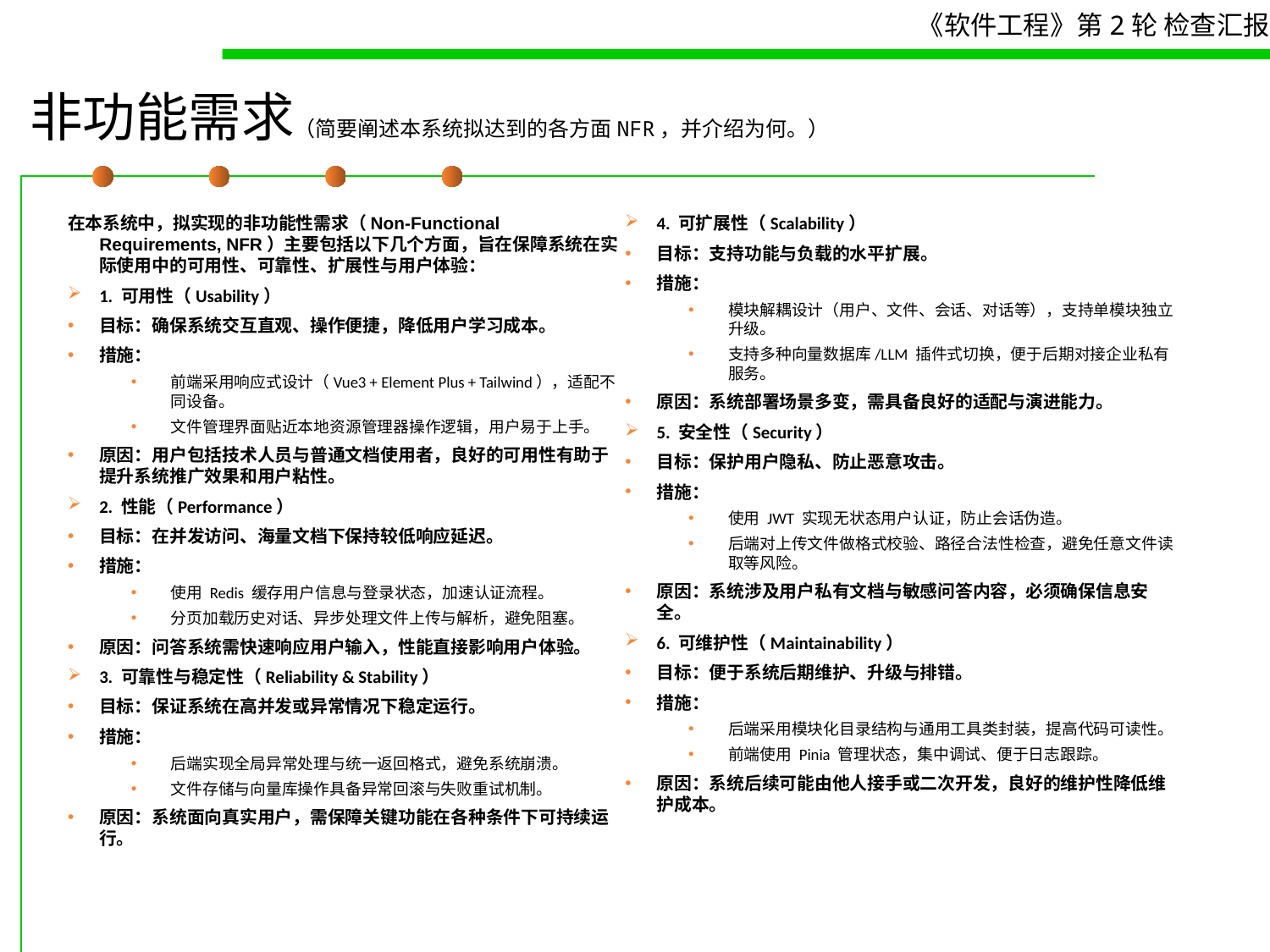

# 非功能需求（简要阐述本系统拟达到的各方面NFR，并介绍为何。）
在本系统中，拟实现的非功能性需求（Non-Functional Requirements, NFR）主要包括以下几个方面，旨在保障系统在实际使用中的可用性、可靠性、扩展性与用户体验：
1. 可用性（Usability）
目标：确保系统交互直观、操作便捷，降低用户学习成本。
措施：
前端采用响应式设计（Vue3 + Element Plus + Tailwind），适配不同设备。
文件管理界面贴近本地资源管理器操作逻辑，用户易于上手。
原因：用户包括技术人员与普通文档使用者，良好的可用性有助于提升系统推广效果和用户粘性。
2. 性能（Performance）
目标：在并发访问、海量文档下保持较低响应延迟。
措施：
使用 Redis 缓存用户信息与登录状态，加速认证流程。
分页加载历史对话、异步处理文件上传与解析，避免阻塞。
原因：问答系统需快速响应用户输入，性能直接影响用户体验。
3. 可靠性与稳定性（Reliability & Stability）
目标：保证系统在高并发或异常情况下稳定运行。
措施：
后端实现全局异常处理与统一返回格式，避免系统崩溃。
文件存储与向量库操作具备异常回滚与失败重试机制。
原因：系统面向真实用户，需保障关键功能在各种条件下可持续运行。
4. 可扩展性（Scalability）
目标：支持功能与负载的水平扩展。
措施：
模块解耦设计（用户、文件、会话、对话等），支持单模块独立升级。
支持多种向量数据库/LLM 插件式切换，便于后期对接企业私有服务。
原因：系统部署场景多变，需具备良好的适配与演进能力。
5. 安全性（Security）
目标：保护用户隐私、防止恶意攻击。
措施：
使用 JWT 实现无状态用户认证，防止会话伪造。
后端对上传文件做格式校验、路径合法性检查，避免任意文件读取等风险。
原因：系统涉及用户私有文档与敏感问答内容，必须确保信息安全。
6. 可维护性（Maintainability）
目标：便于系统后期维护、升级与排错。
措施：
后端采用模块化目录结构与通用工具类封装，提高代码可读性。
前端使用 Pinia 管理状态，集中调试、便于日志跟踪。
原因：系统后续可能由他人接手或二次开发，良好的维护性降低维护成本。